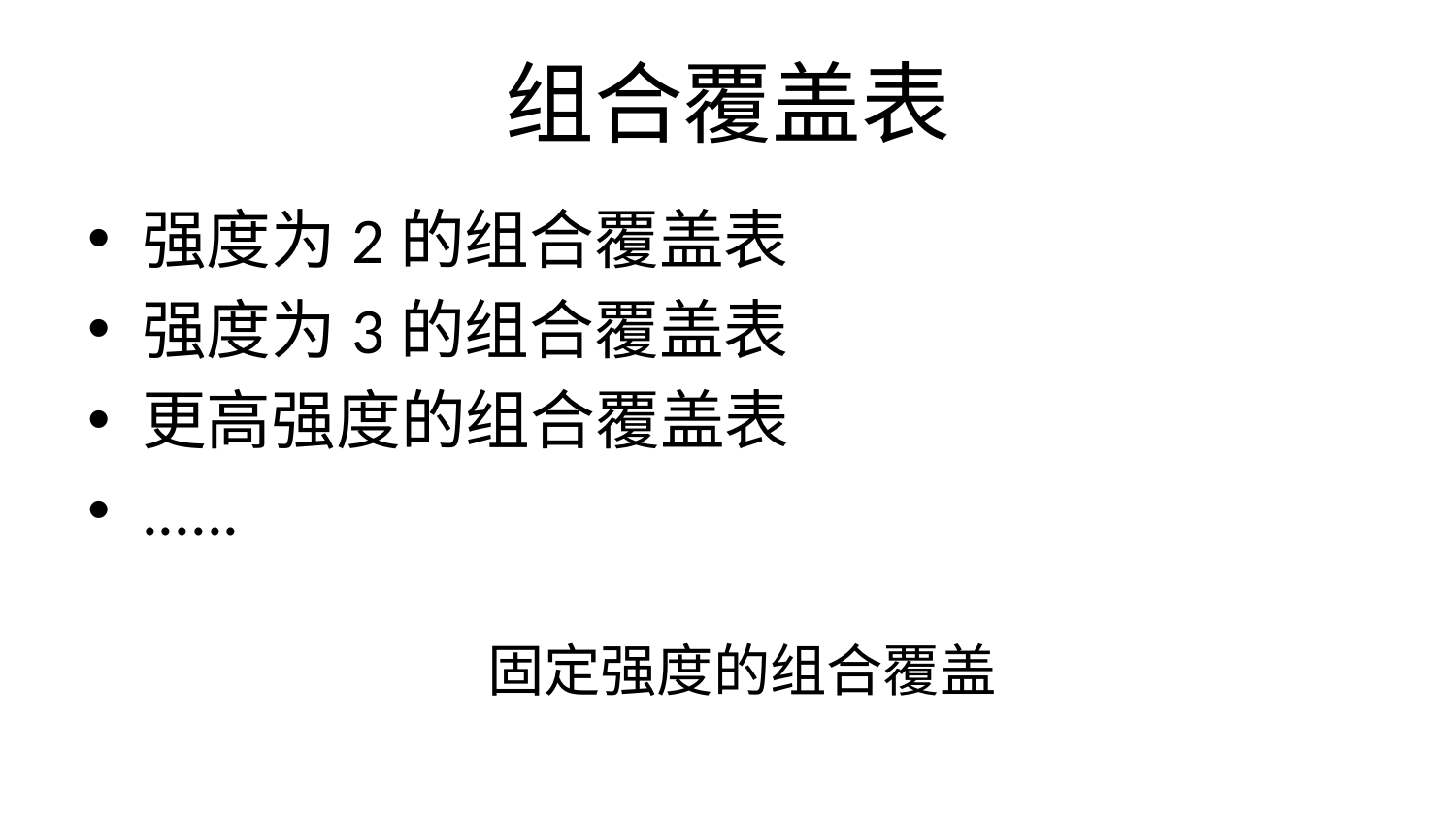

# 组合覆盖表
强度为2的组合覆盖表
强度为3的组合覆盖表
更高强度的组合覆盖表
......
固定强度的组合覆盖